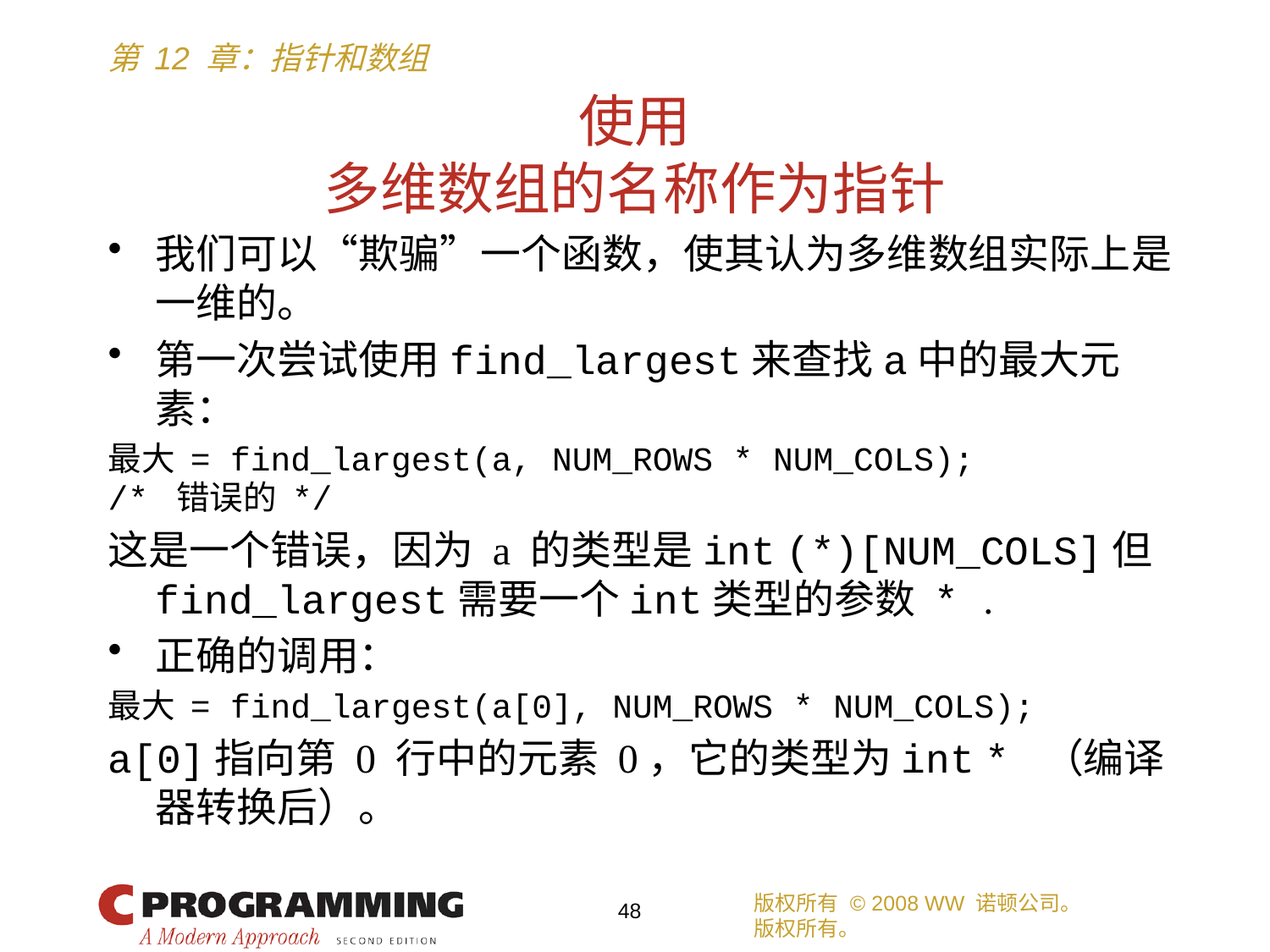

# 使用 多维数组的名称作为指针
我们可以“欺骗”一个函数，使其认为多维数组实际上是一维的。
第一次尝试使用find_largest来查找a中的最大元素：
最大 = find_largest(a, NUM_ROWS * NUM_COLS);
/* 错误的 */
这是一个错误，因为 a 的类型是int (*)[NUM_COLS]但find_largest需要一个int类型的参数 * .
正确的调用：
最大 = find_largest(a[0], NUM_ROWS * NUM_COLS);
a[0]指向第 0 行中的元素 0，它的类型为int * （编译器转换后）。
版权所有 © 2008 WW 诺顿公司。
版权所有。
48